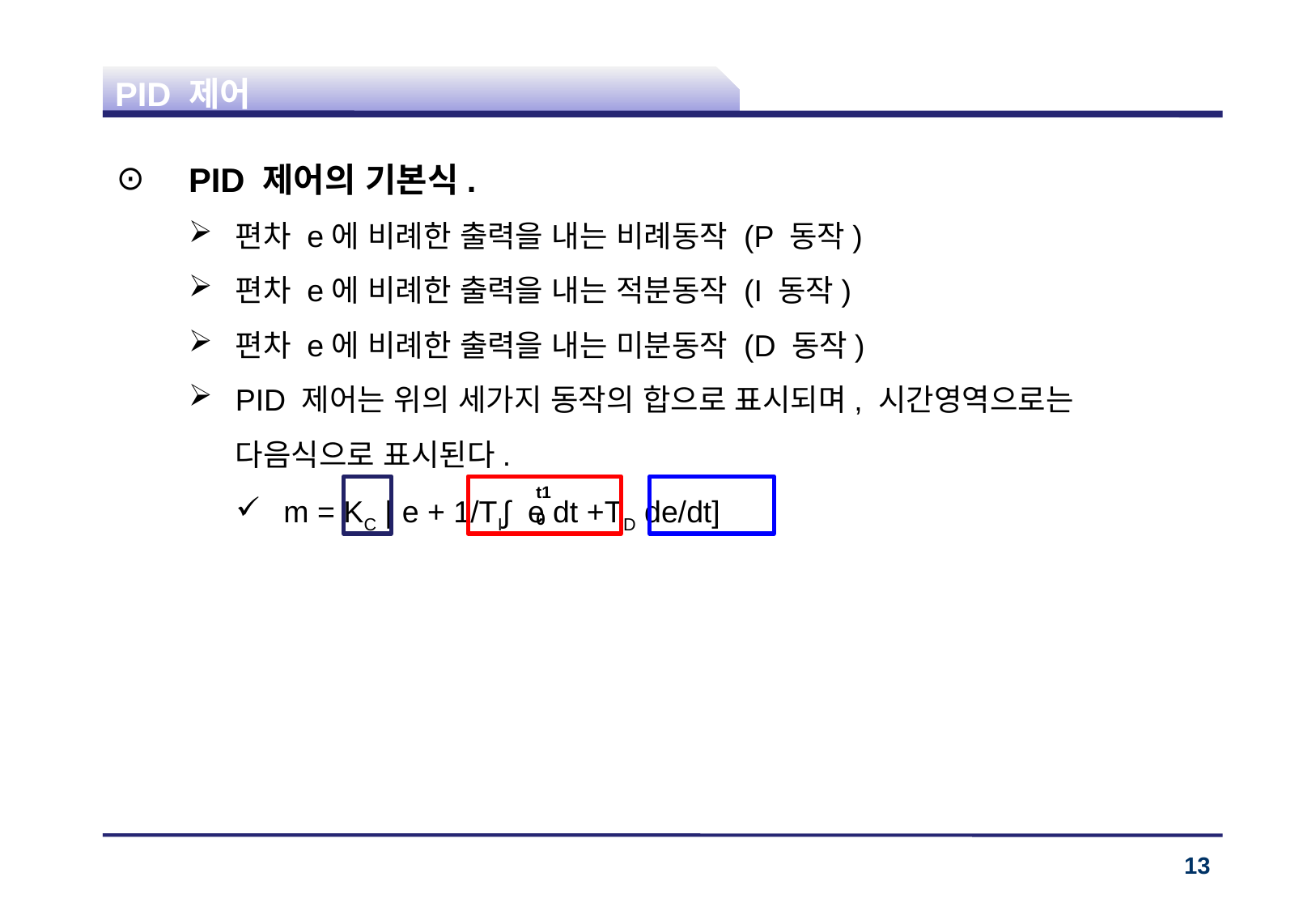

# PID 제어
PID 제어의 기본식.
편차 e에 비례한 출력을 내는 비례동작 (P 동작)
편차 e에 비례한 출력을 내는 적분동작 (I 동작)
편차 e에 비례한 출력을 내는 미분동작 (D 동작)
PID 제어는 위의 세가지 동작의 합으로 표시되며, 시간영역으로는 다음식으로 표시된다.
m = KC [ e + 1/TI∫  e dt +TD de/dt]

t1

0